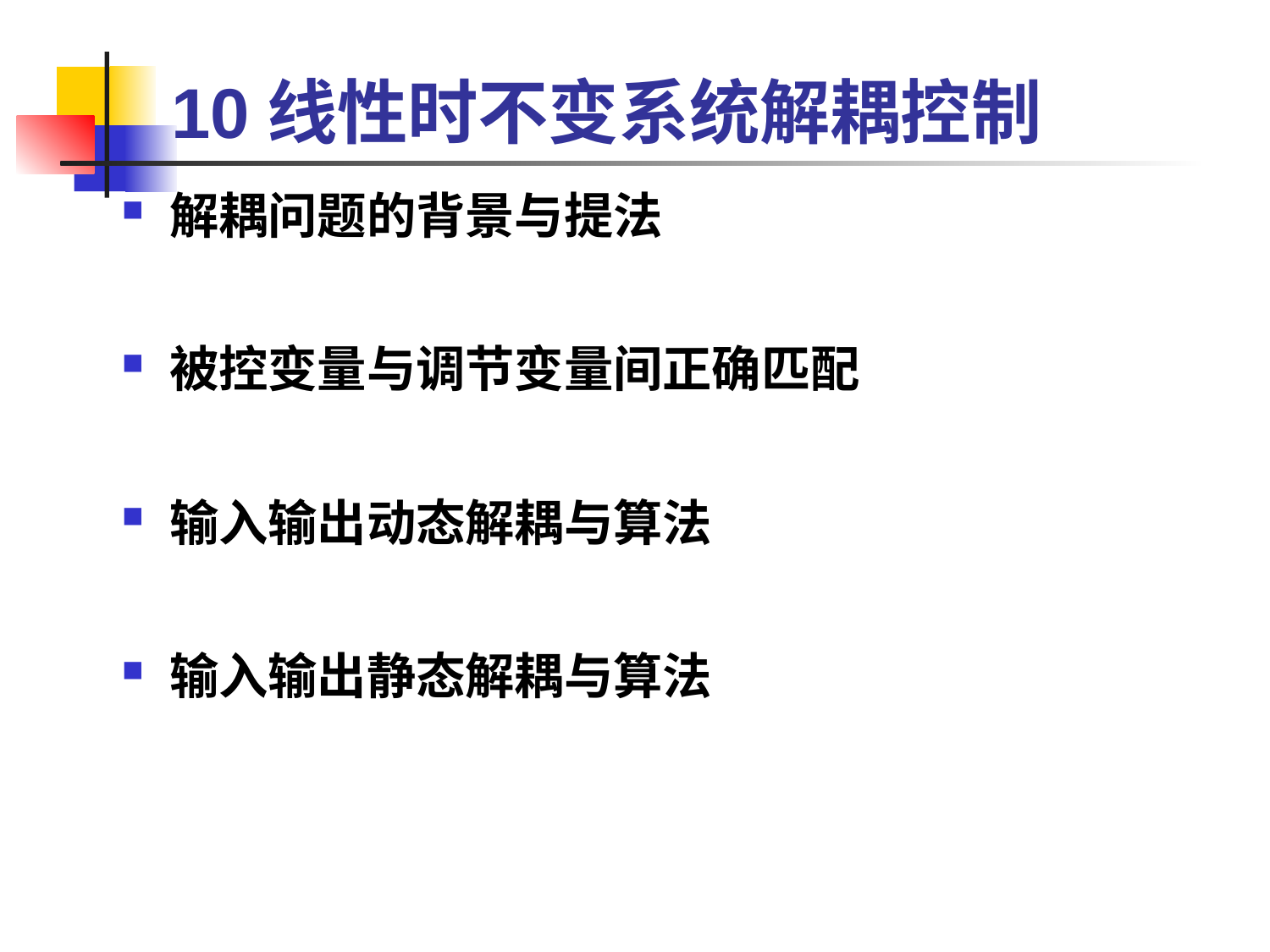

# 10线性时不变系统解耦控制
解耦问题的背景与提法

被控变量与调节变量间正确匹配

输入输出动态解耦与算法

输入输出静态解耦与算法